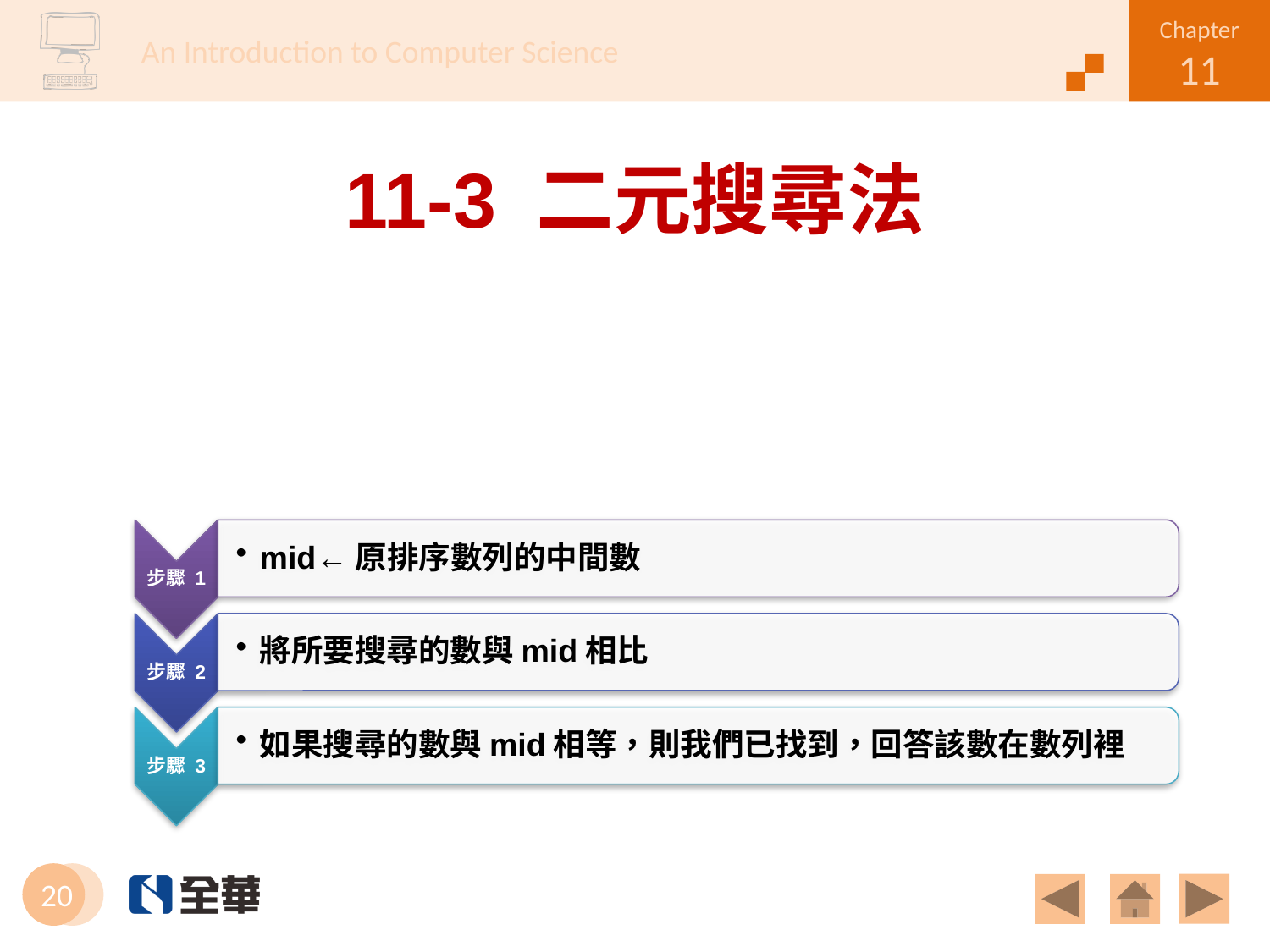

# 11-3 二元搜尋法

步驟 1
mid←原排序數列的中間數
步驟 2
將所要搜尋的數與mid相比
步驟 3
如果搜尋的數與mid相等，則我們已找到，回答該數在數列裡